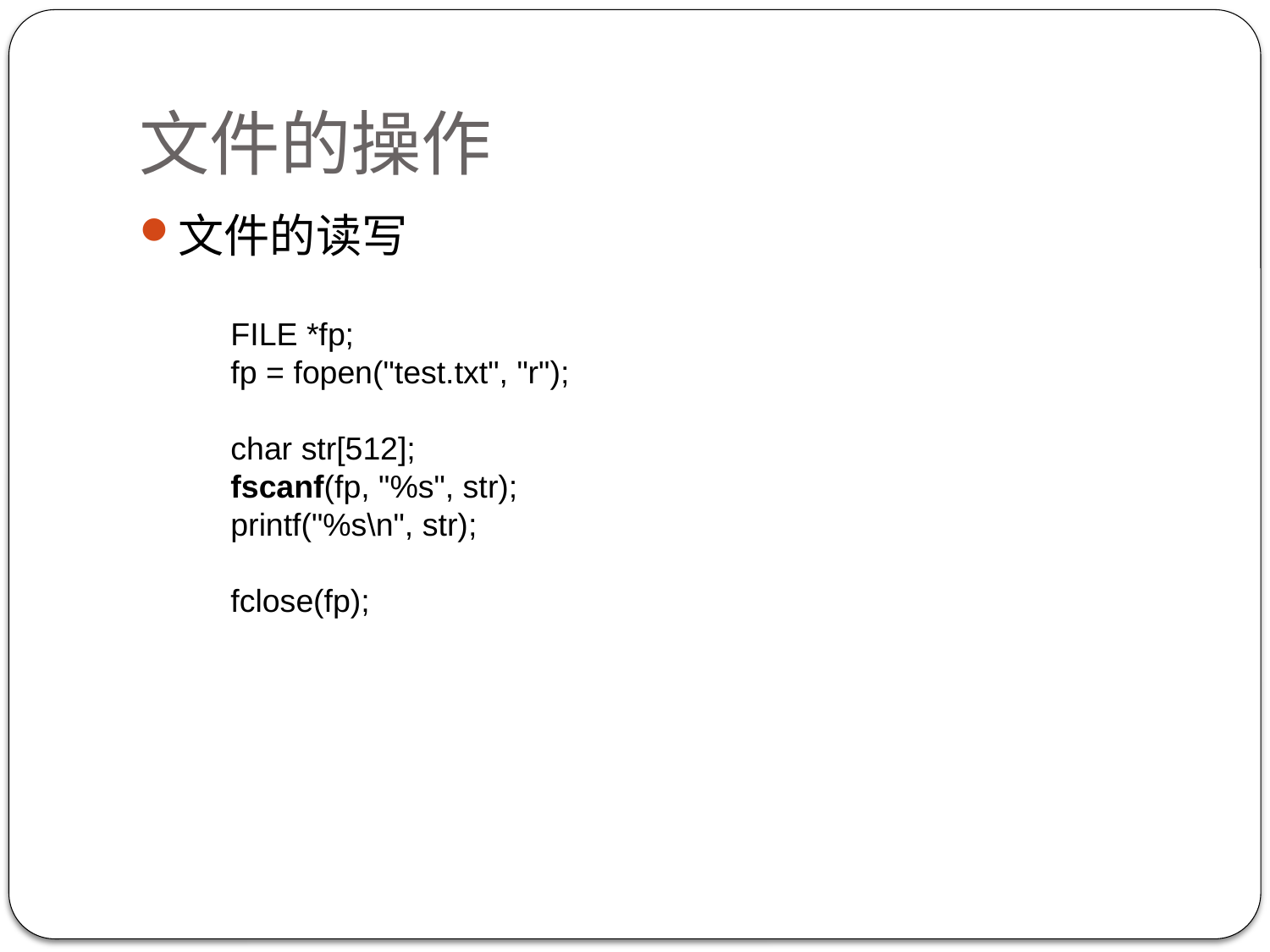

# 文件的操作
文件的读写

FILE *fp;
fp = fopen("test.txt", "r");

char str[512];
fscanf(fp, "%s", str);
printf("%s\n", str);

fclose(fp);